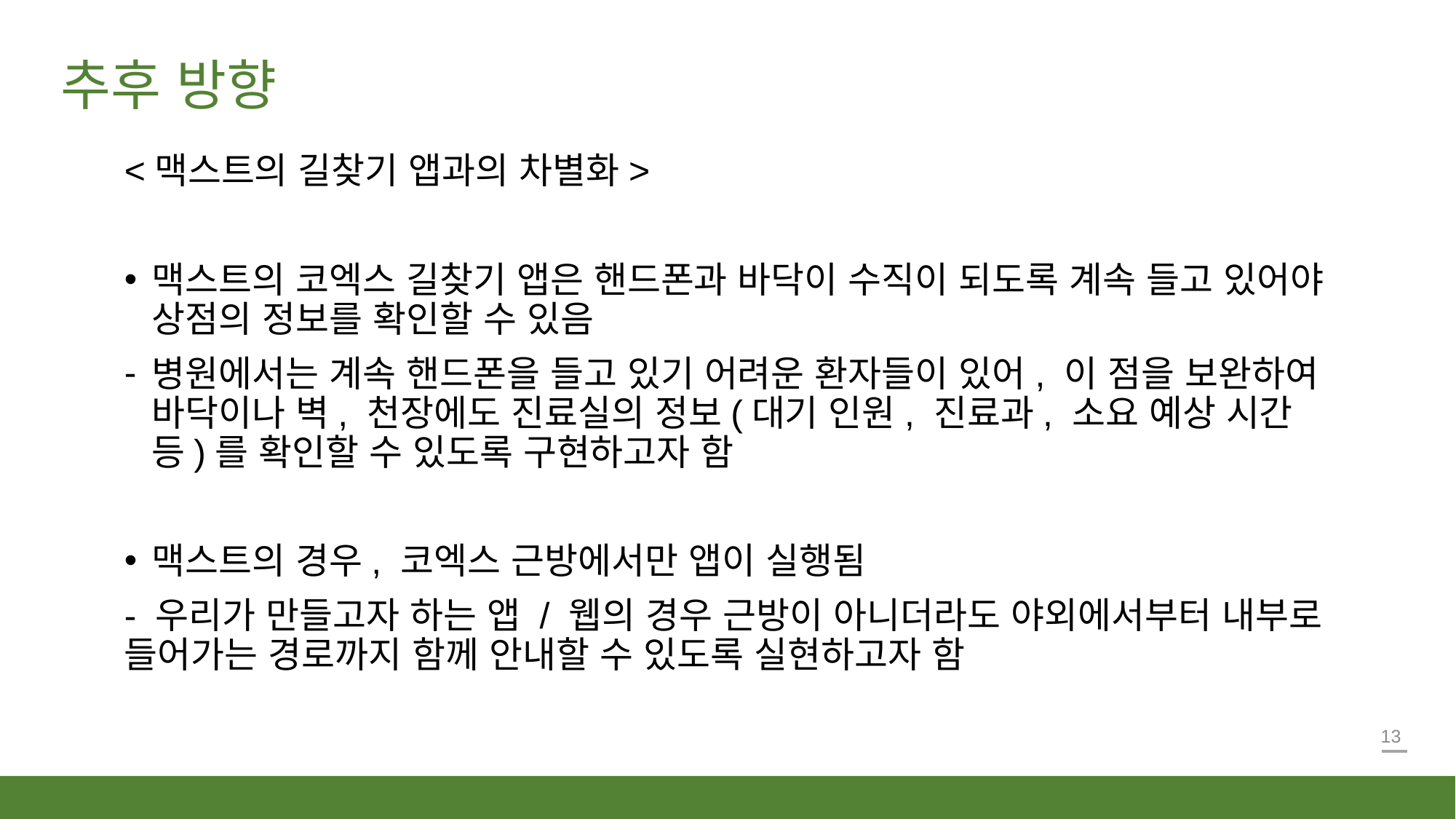

# 추후 방향
<맥스트의 길찾기 앱과의 차별화>

맥스트의 코엑스 길찾기 앱은 핸드폰과 바닥이 수직이 되도록 계속 들고 있어야 상점의 정보를 확인할 수 있음
병원에서는 계속 핸드폰을 들고 있기 어려운 환자들이 있어, 이 점을 보완하여 바닥이나 벽, 천장에도 진료실의 정보(대기 인원, 진료과, 소요 예상 시간 등)를 확인할 수 있도록 구현하고자 함

맥스트의 경우, 코엑스 근방에서만 앱이 실행됨
- 우리가 만들고자 하는 앱 / 웹의 경우 근방이 아니더라도 야외에서부터 내부로 들어가는 경로까지 함께 안내할 수 있도록 실현하고자 함